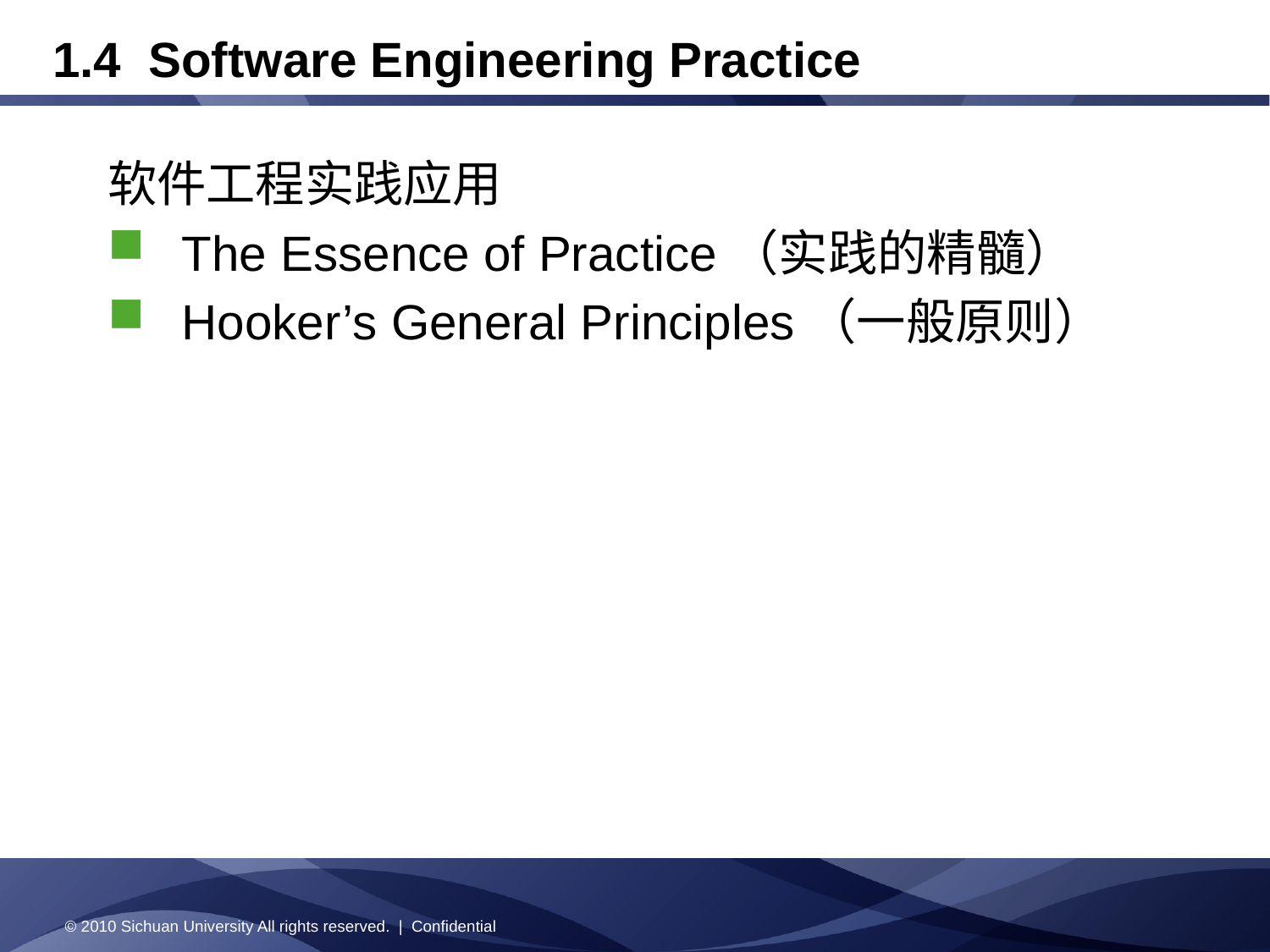

# 1.4  Software Engineering Practice
软件工程实践应用
The Essence of Practice（实践的精髓）
Hooker’s General Principles（一般原则）

© 2010 Sichuan University All rights reserved.  |  Confidential
34